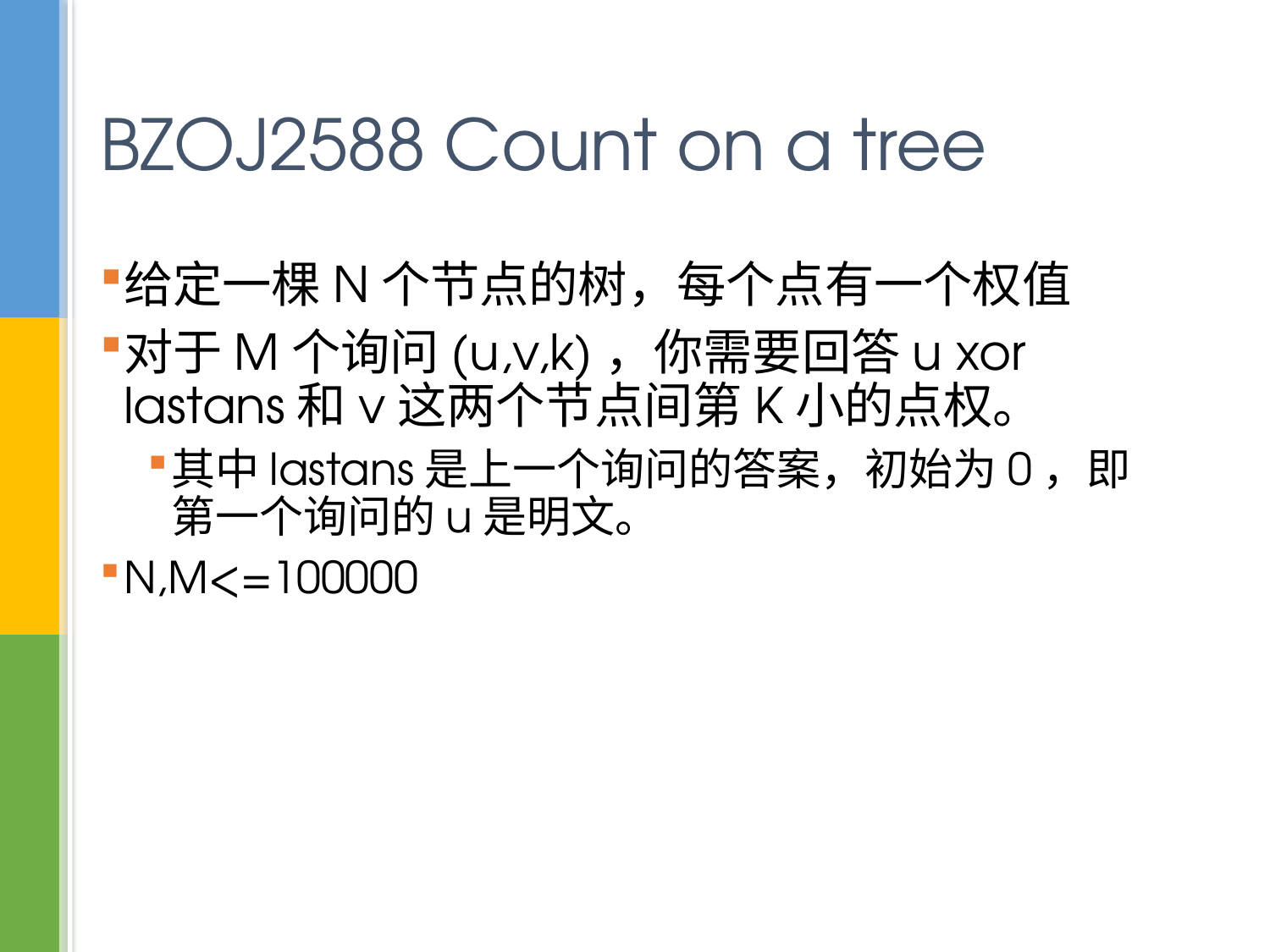

# BZOJ2588 Count on a tree
给定一棵N个节点的树，每个点有一个权值
对于M个询问(u,v,k)，你需要回答u xor lastans和v这两个节点间第K小的点权。
其中lastans是上一个询问的答案，初始为0，即第一个询问的u是明文。
N,M<=100000